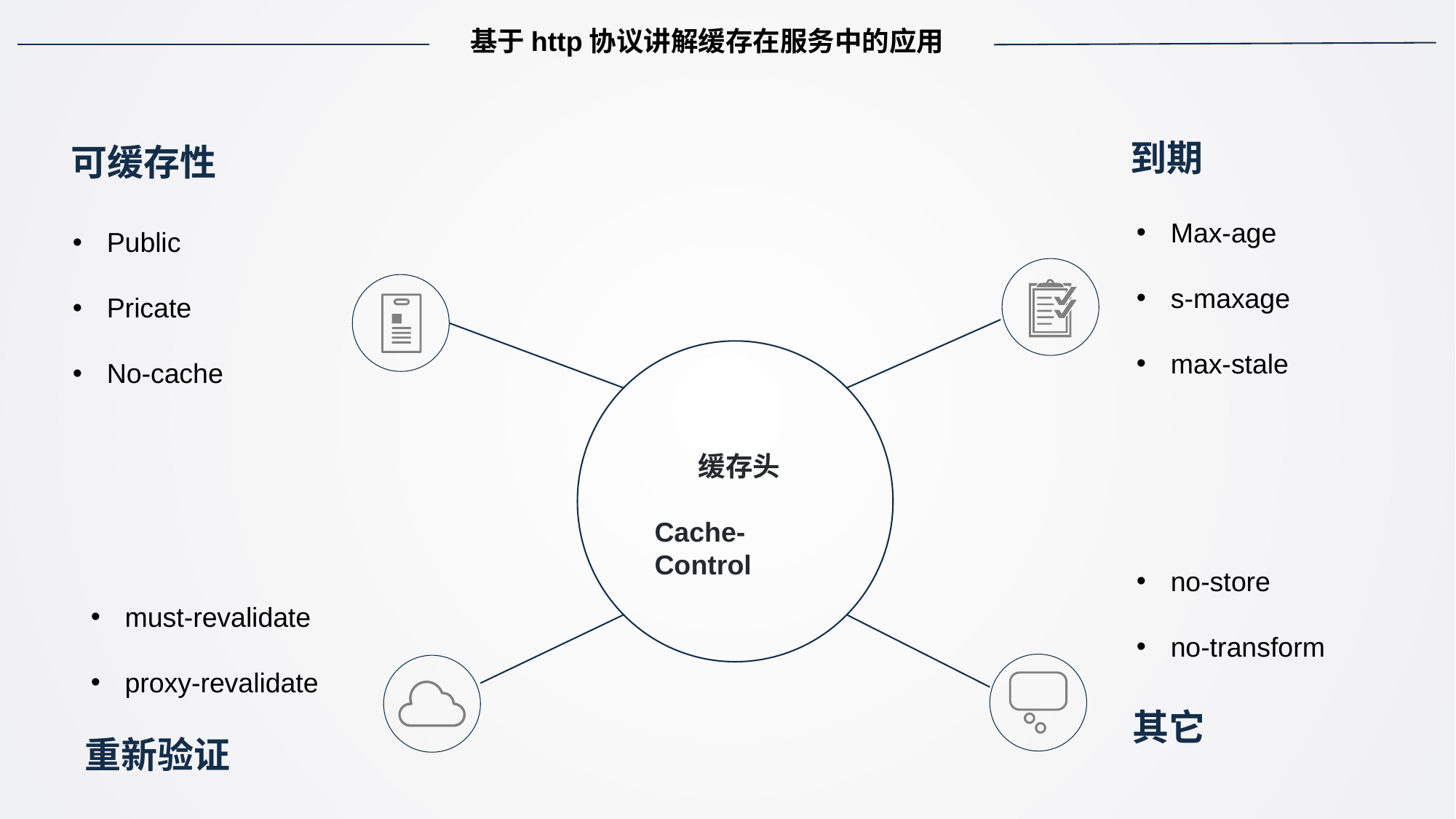

基于http协议讲解缓存在服务中的应用
到期
可缓存性
Max-age
s-maxage
max-stale
Public

Pricate
No-cache

      缓存头
Cache-Control
no-store

no-transform
must-revalidate

proxy-revalidate

其它
重新验证